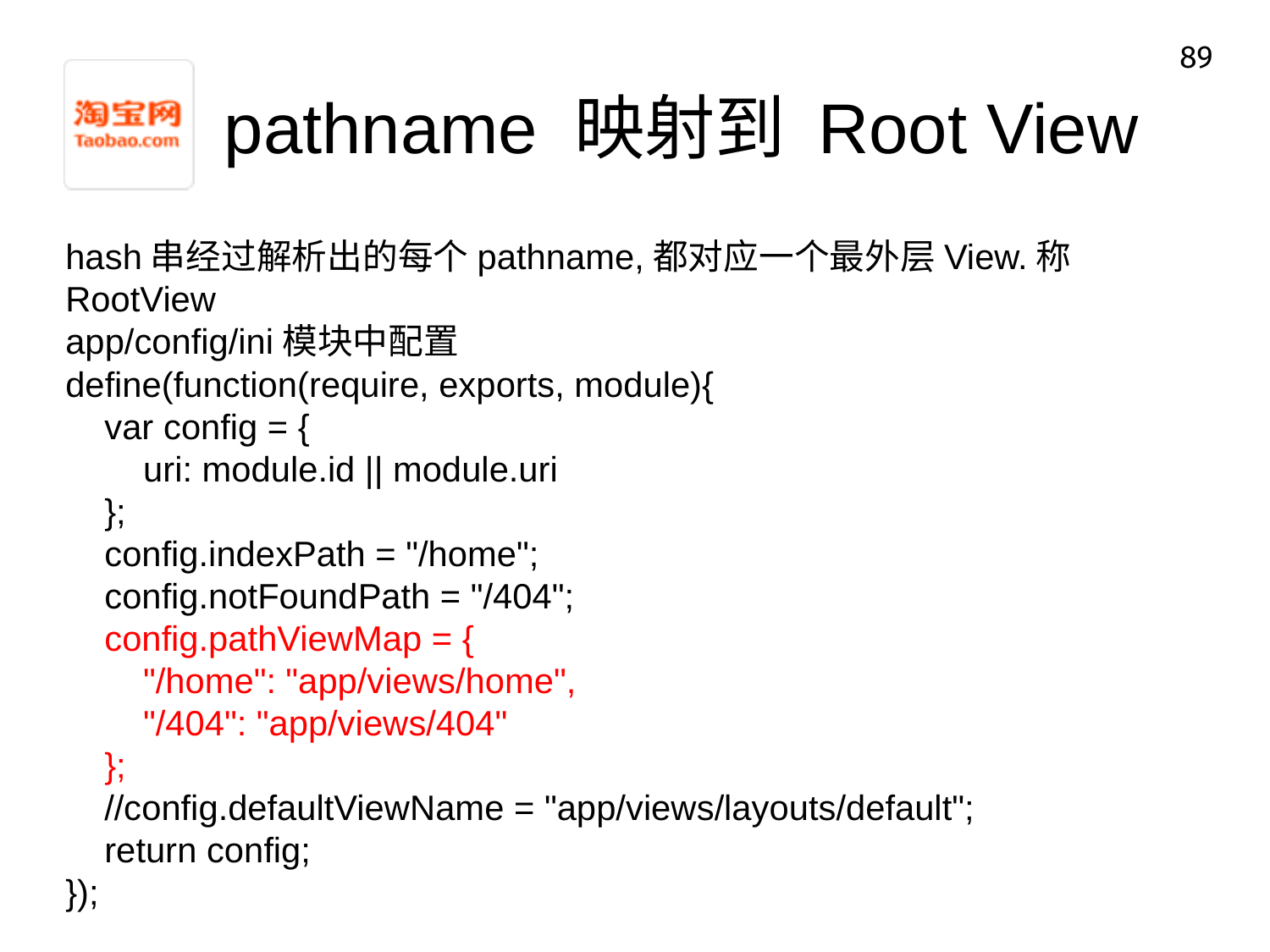

89
# pathname 映射到 Root View
hash串经过解析出的每个pathname,都对应一个最外层View.称RootView
app/config/ini模块中配置
define(function(require, exports, module){
    var config = {
        uri: module.id || module.uri
    };
    config.indexPath = "/home";
    config.notFoundPath = "/404";
    config.pathViewMap = {
        "/home": "app/views/home",
        "/404": "app/views/404"
    };
    //config.defaultViewName = "app/views/layouts/default";
    return config;
});